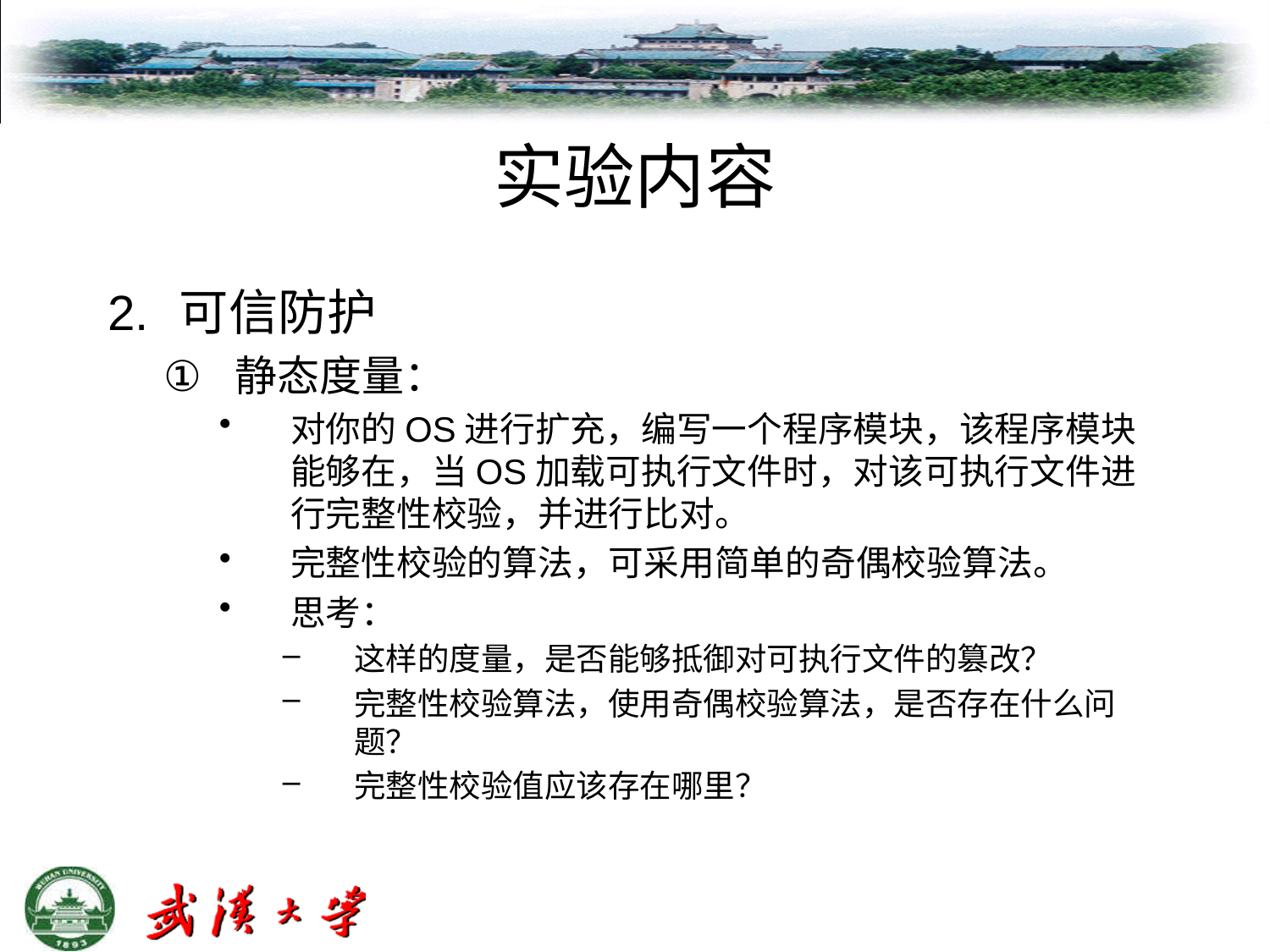

# 实验内容
可信防护
静态度量：
对你的OS进行扩充，编写一个程序模块，该程序模块能够在，当OS加载可执行文件时，对该可执行文件进行完整性校验，并进行比对。
完整性校验的算法，可采用简单的奇偶校验算法。
思考：
这样的度量，是否能够抵御对可执行文件的篡改？
完整性校验算法，使用奇偶校验算法，是否存在什么问题？
完整性校验值应该存在哪里？